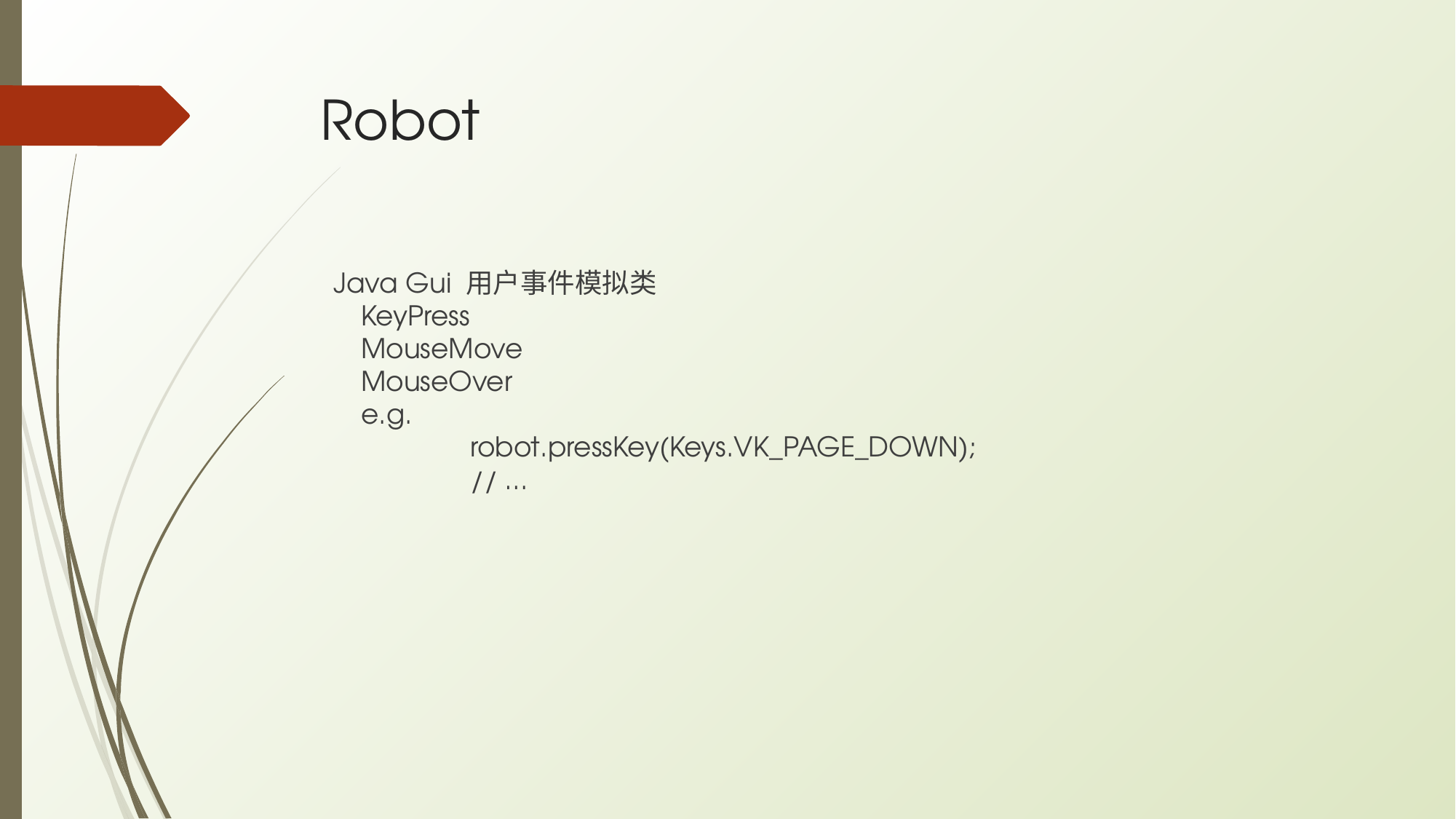

# Robot
Java Gui 用户事件模拟类
	KeyPress
	MouseMove
	MouseOver
	e.g.
		robot.pressKey(Keys.VK_PAGE_DOWN);
		// …